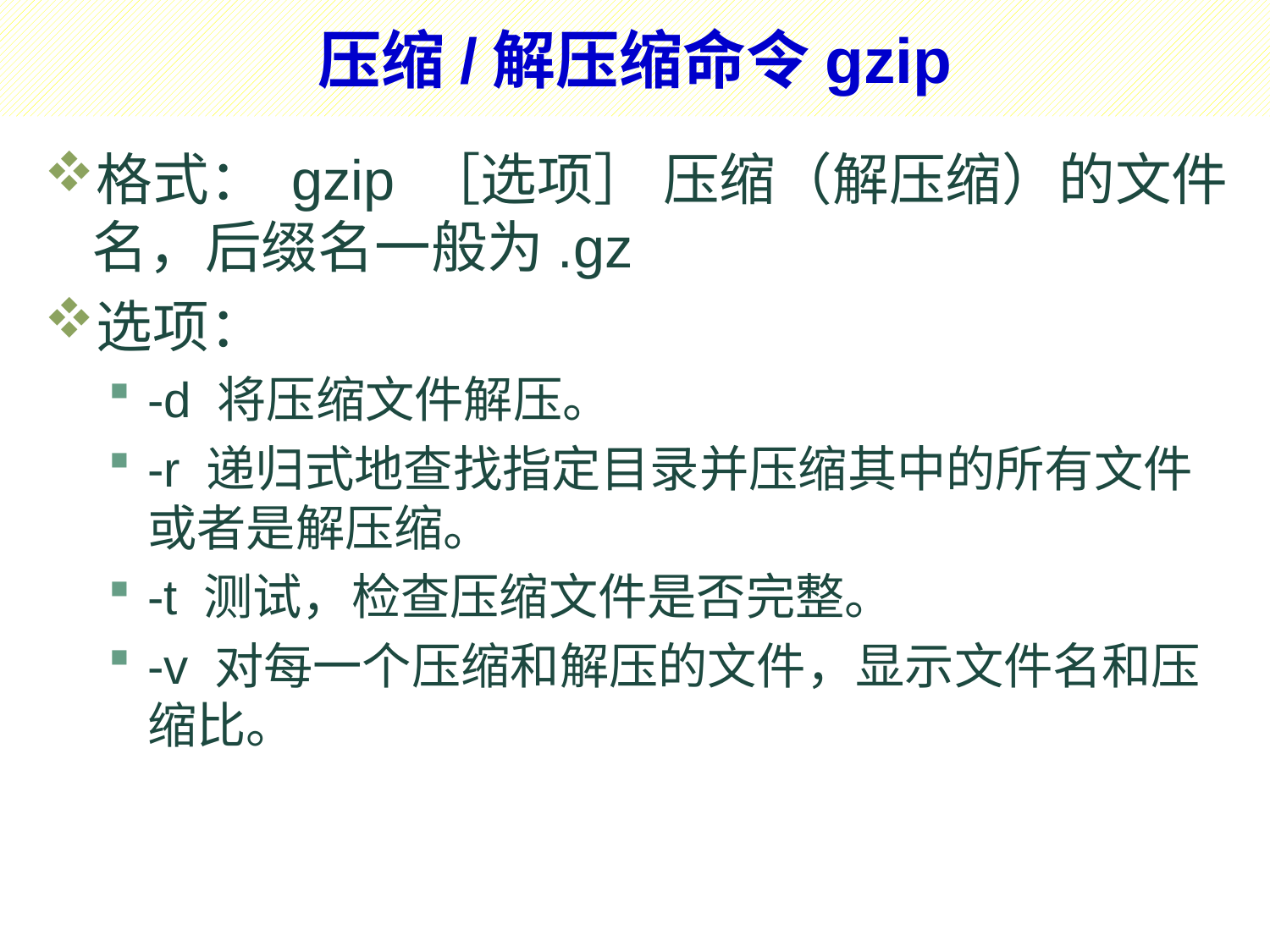

# 压缩/解压缩命令gzip
格式： gzip ［选项］ 压缩（解压缩）的文件名，后缀名一般为.gz
选项：
-d 将压缩文件解压。
-r 递归式地查找指定目录并压缩其中的所有文件或者是解压缩。
-t 测试，检查压缩文件是否完整。
-v 对每一个压缩和解压的文件，显示文件名和压缩比。